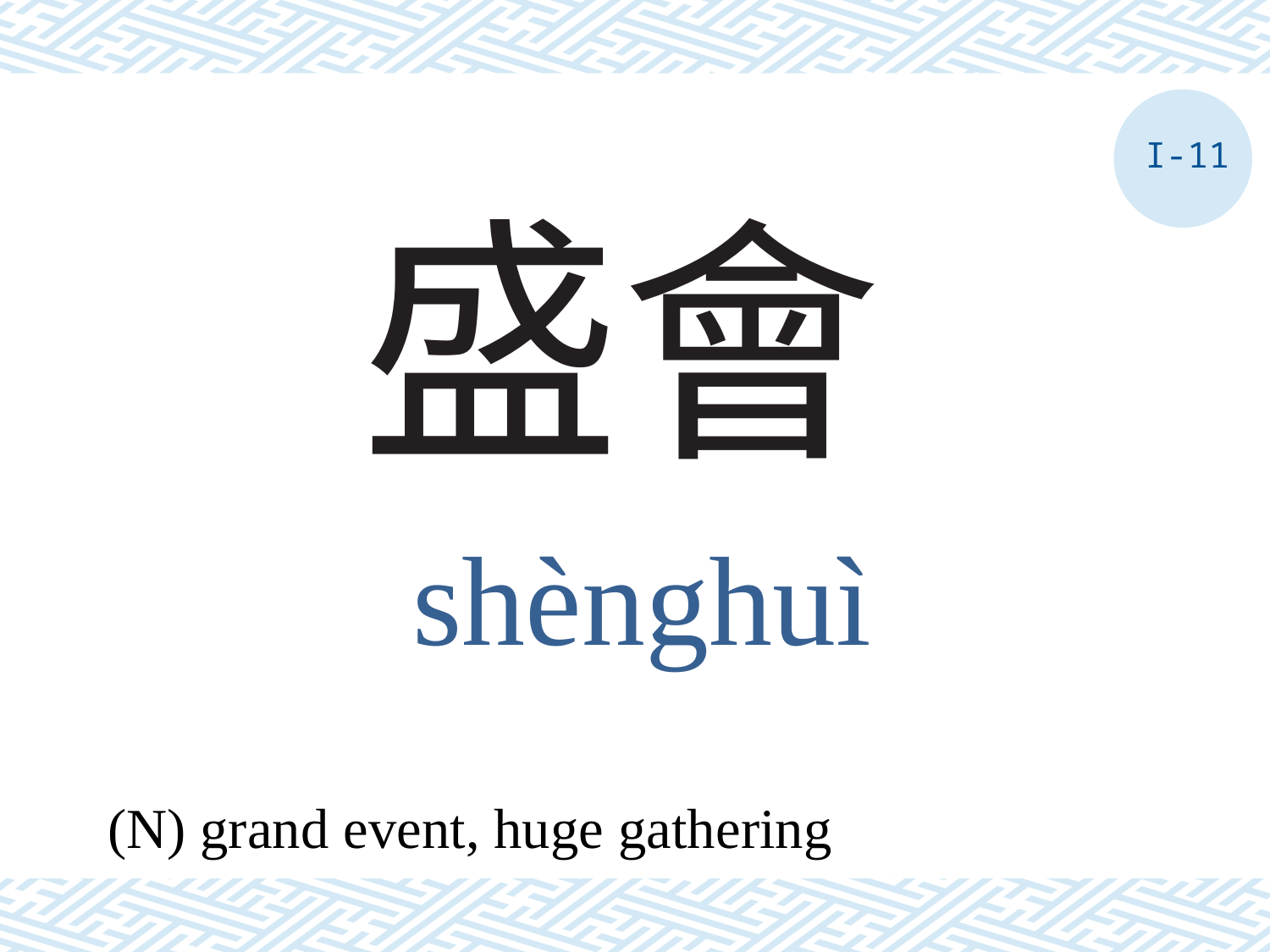

I-11

# 盛會
shènghuì
(N) grand event, huge gathering